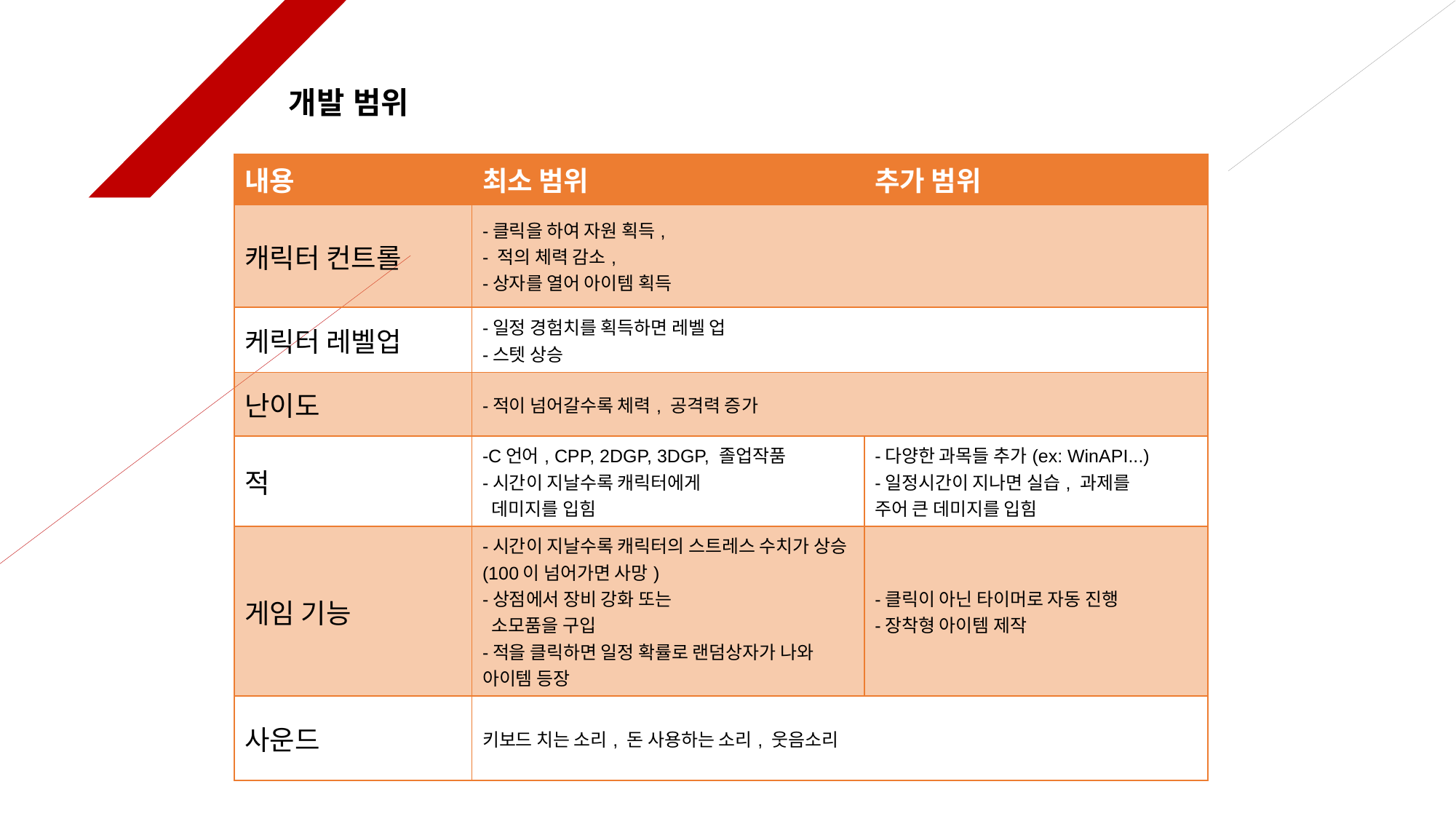

# 개발 범위
| 내용 | 최소 범위 | 추가 범위 |
| --- | --- | --- |
| 캐릭터 컨트롤 | -클릭을 하여 자원 획득, - 적의 체력 감소, -상자를 열어 아이템 획득 |  |
| 케릭터 레벨업 | -일정 경험치를 획득하면 레벨 업 -스텟 상승 |  |
| 난이도 | -적이 넘어갈수록 체력, 공격력 증가 |  |
| 적 | -C언어, CPP, 2DGP, 3DGP, 졸업작품 -시간이 지날수록 캐릭터에게 데미지를 입힘 | -다양한 과목들 추가(ex: WinAPI...) -일정시간이 지나면 실습, 과제를 주어 큰 데미지를 입힘 |
| 게임 기능 | -시간이 지날수록 캐릭터의 스트레스 수치가 상승(100이 넘어가면 사망) -상점에서 장비 강화 또는 소모품을 구입 -적을 클릭하면 일정 확률로 랜덤상자가 나와 아이템 등장 | -클릭이 아닌 타이머로 자동 진행 -장착형 아이템 제작 |
| 사운드 | 키보드 치는 소리, 돈 사용하는 소리, 웃음소리 |  |